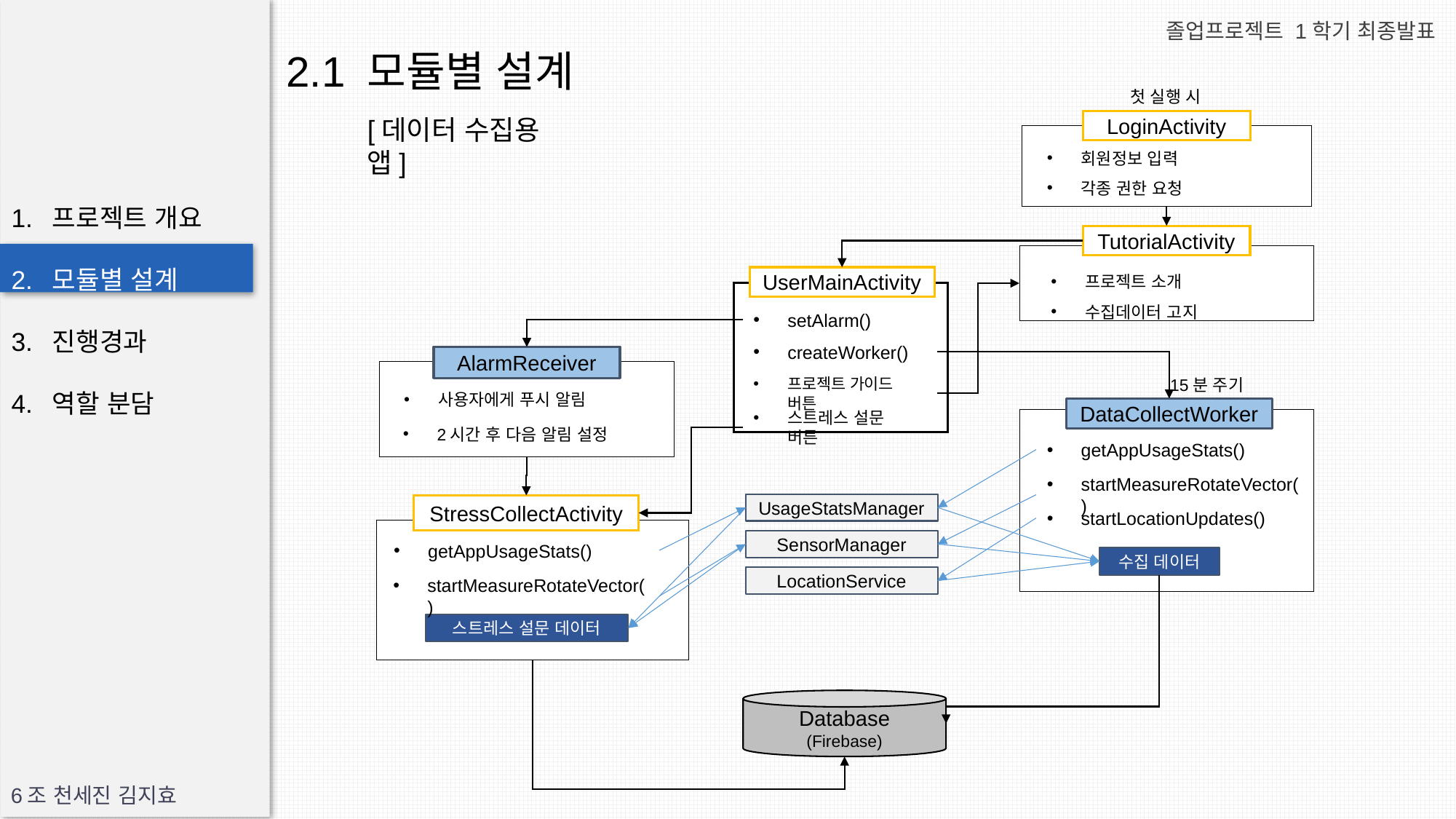

졸업프로젝트 1학기 최종발표

2.1 모듈별 설계
첫 실행 시
LoginActivity

회원정보 입력
각종 권한 요청
TutorialActivity

프로젝트 소개
수집데이터 고지
UserMainActivity

setAlarm()
createWorker()
AlarmReceiver

프로젝트 가이드 버튼
15분 주기
사용자에게 푸시 알림
DataCollectWorker
스트레스 설문 버튼

2시간 후 다음 알림 설정
getAppUsageStats()
startMeasureRotateVector()
UsageStatsManager
StressCollectActivity
startLocationUpdates()

SensorManager
getAppUsageStats()
수집 데이터
LocationService
startMeasureRotateVector()
스트레스 설문 데이터
Database
(Firebase)
[데이터 수집용 앱]
프로젝트 개요
모듈별 설계
진행경과
역할 분담

6조 천세진 김지효